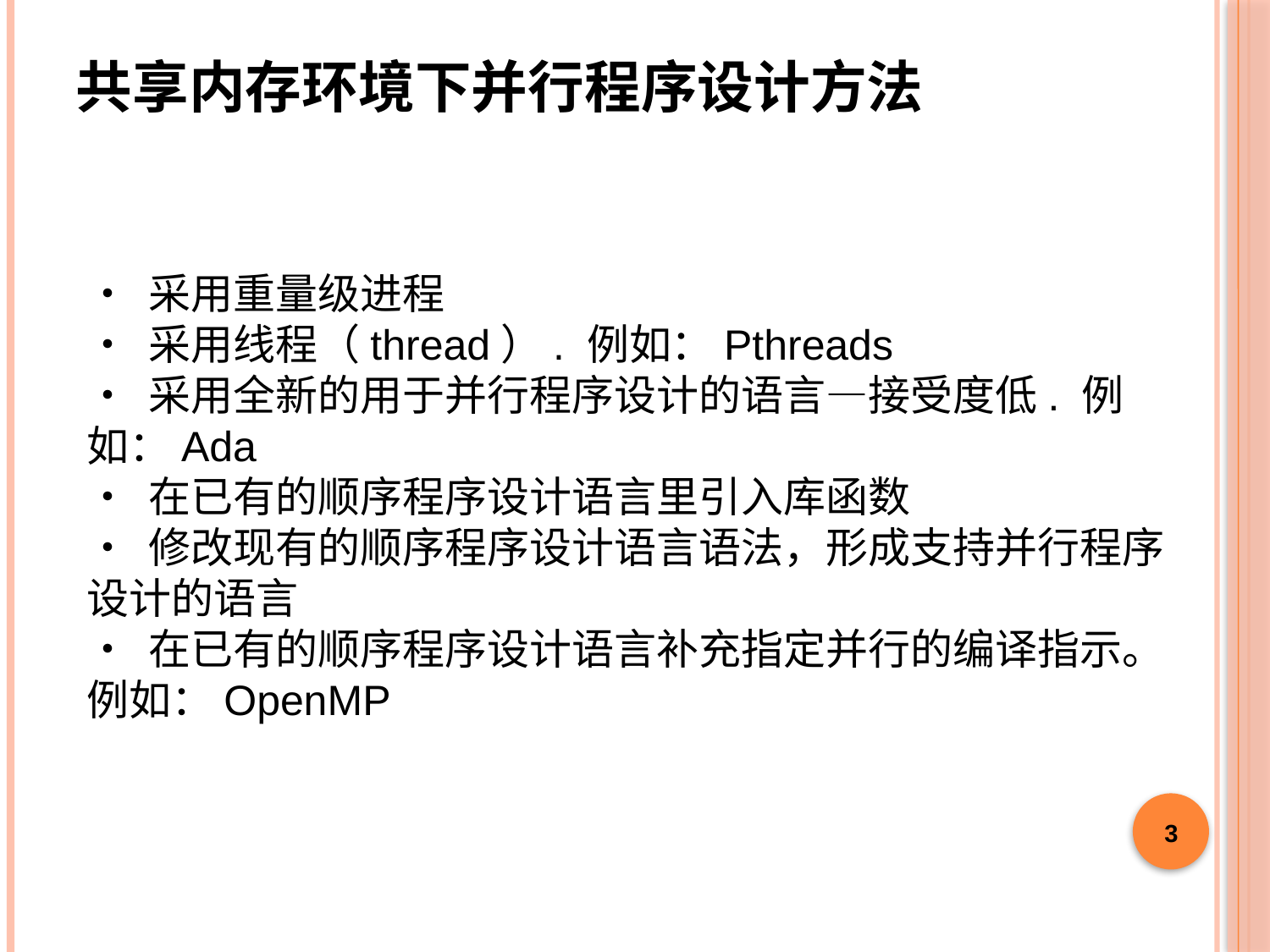

共享内存环境下并行程序设计方法
• 采用重量级进程
• 采用线程（thread）. 例如：Pthreads
• 采用全新的用于并行程序设计的语言—接受度低. 例如：Ada
• 在已有的顺序程序设计语言里引入库函数
• 修改现有的顺序程序设计语言语法，形成支持并行程序设计的语言
• 在已有的顺序程序设计语言补充指定并行的编译指示。 例如：OpenMP
3